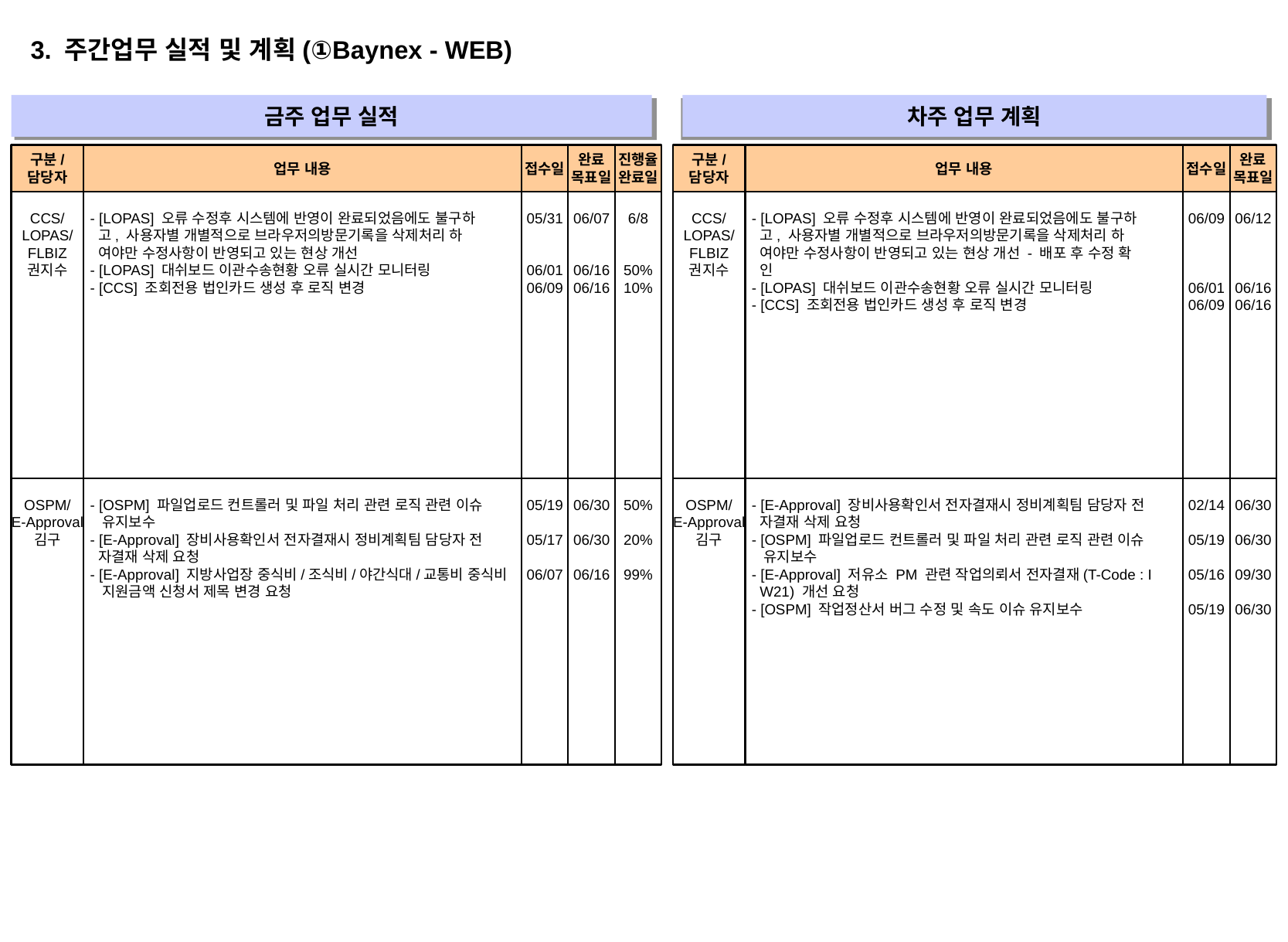

3. 주간업무 실적 및 계획(①Baynex - WEB)
금주 업무 실적
차주 업무 계획
" "
" "
구분/
담당자
업무 내용
접수일
완료
목표일
진행율
완료일
구분/
담당자
업무 내용
접수일
완료
목표일
CCS/
LOPAS/
FLBIZ
권지수

- [LOPAS] 오류 수정후 시스템에 반영이 완료되었음에도 불구하
  고, 사용자별 개별적으로 브라우저의방문기록을 삭제처리 하
  여야만 수정사항이 반영되고 있는 현상 개선
- [LOPAS] 대쉬보드 이관수송현황 오류 실시간 모니터링
- [CCS] 조회전용 법인카드 생성 후 로직 변경
05/31
06/01
06/09
06/07
06/16
06/16
6/8
50%
10%
CCS/
LOPAS/
FLBIZ
권지수

- [LOPAS] 오류 수정후 시스템에 반영이 완료되었음에도 불구하
  고, 사용자별 개별적으로 브라우저의방문기록을 삭제처리 하
  여야만 수정사항이 반영되고 있는 현상 개선 - 배포 후 수정 확
  인
- [LOPAS] 대쉬보드 이관수송현황 오류 실시간 모니터링
- [CCS] 조회전용 법인카드 생성 후 로직 변경
06/09
06/01
06/09
06/12
06/16
06/16
OSPM/
E-Approval
김구

- [OSPM] 파일업로드 컨트롤러 및 파일 처리 관련 로직 관련 이슈
   유지보수
- [E-Approval] 장비사용확인서 전자결재시 정비계획팀 담당자 전
  자결재 삭제 요청
- [E-Approval] 지방사업장 중식비/조식비/야간식대/교통비 중식비
   지원금액 신청서 제목 변경 요청
05/19
05/17
06/07
06/30
06/30
06/16
50%
20%
99%
OSPM/
E-Approval
김구

- [E-Approval] 장비사용확인서 전자결재시 정비계획팀 담당자 전
  자결재 삭제 요청
- [OSPM] 파일업로드 컨트롤러 및 파일 처리 관련 로직 관련 이슈
   유지보수
- [E-Approval] 저유소 PM 관련 작업의뢰서 전자결재(T-Code : I
  W21) 개선 요청
- [OSPM] 작업정산서 버그 수정 및 속도 이슈 유지보수
02/14
05/19
05/16
05/19
06/30
06/30
09/30
06/30